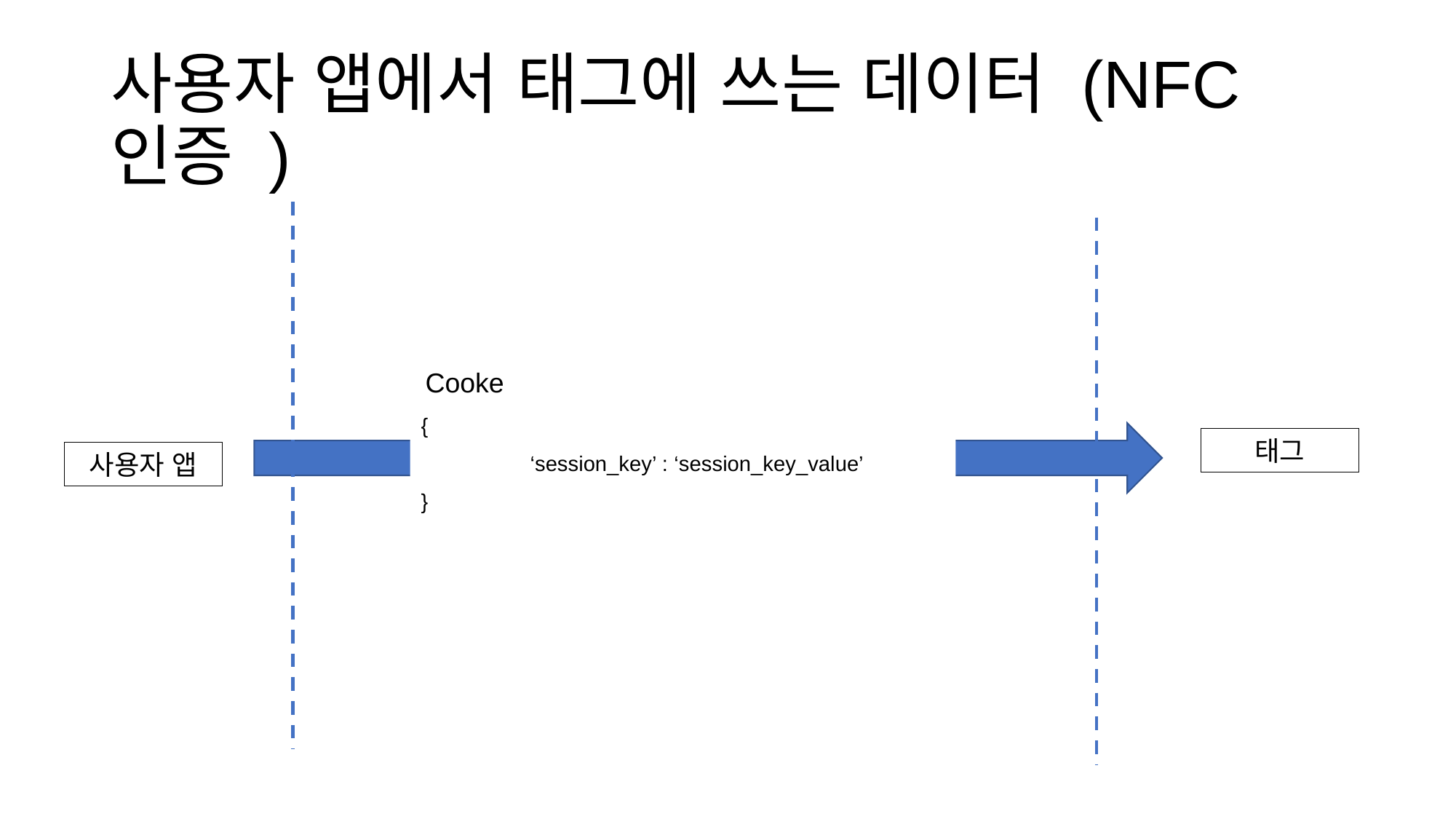

# 사용자 앱에서 태그에 쓰는 데이터 (NFC 인증 )
Cooke
{
	‘session_key’ : ‘session_key_value’
}

태그
사용자 앱